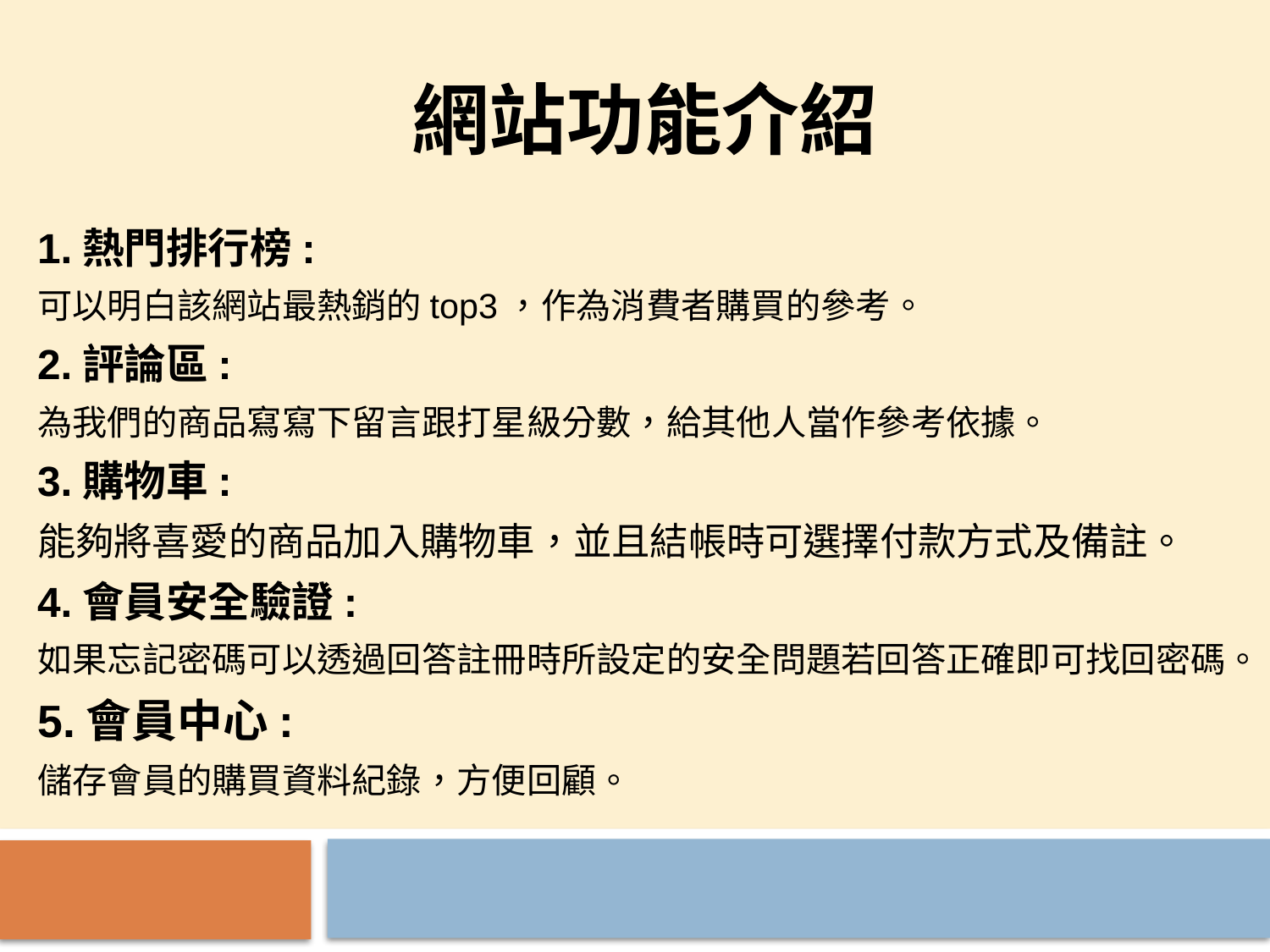

# 網站功能介紹
1.熱門排行榜:
可以明白該網站最熱銷的top3，作為消費者購買的參考。
2.評論區:
為我們的商品寫寫下留言跟打星級分數，給其他人當作參考依據。
3.購物車:
能夠將喜愛的商品加入購物車，並且結帳時可選擇付款方式及備註。
4.會員安全驗證:
如果忘記密碼可以透過回答註冊時所設定的安全問題若回答正確即可找回密碼。
5.會員中心:
儲存會員的購買資料紀錄，方便回顧。